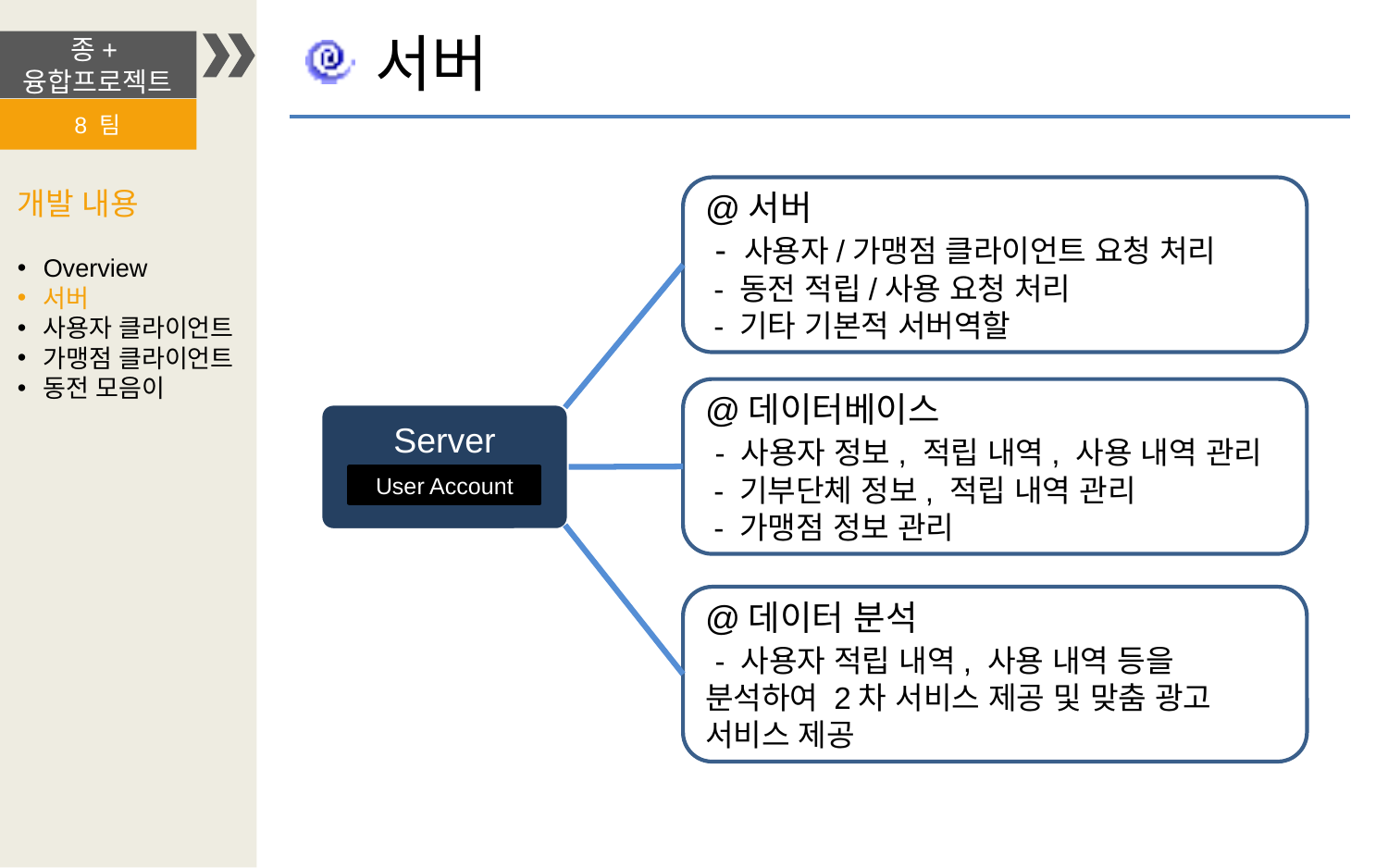

서버
종+융합프로젝트

8 팀
개발 내용

Overview
서버
사용자 클라이언트
가맹점 클라이언트
동전 모음이
@서버
 - 사용자/가맹점 클라이언트 요청 처리
 - 동전 적립/사용 요청 처리
 - 기타 기본적 서버역할
@데이터베이스
 - 사용자 정보, 적립 내역, 사용 내역 관리
 - 기부단체 정보, 적립 내역 관리
 - 가맹점 정보 관리
@데이터 분석
 - 사용자 적립 내역, 사용 내역 등을 분석하여 2차 서비스 제공 및 맞춤 광고 서비스 제공

Server

User Account